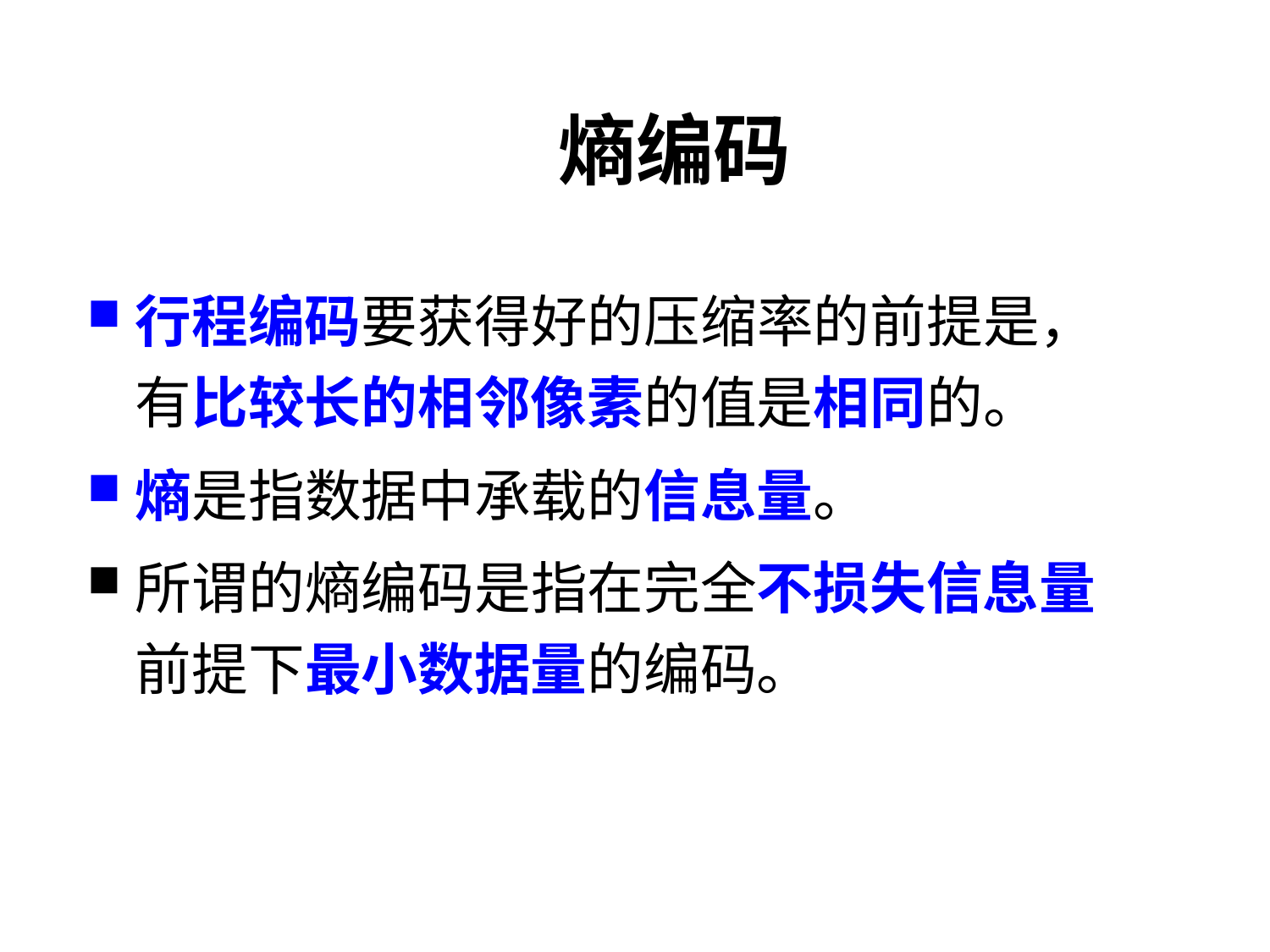

# 熵编码
行程编码要获得好的压缩率的前提是，有比较长的相邻像素的值是相同的。
熵是指数据中承载的信息量。
所谓的熵编码是指在完全不损失信息量前提下最小数据量的编码。